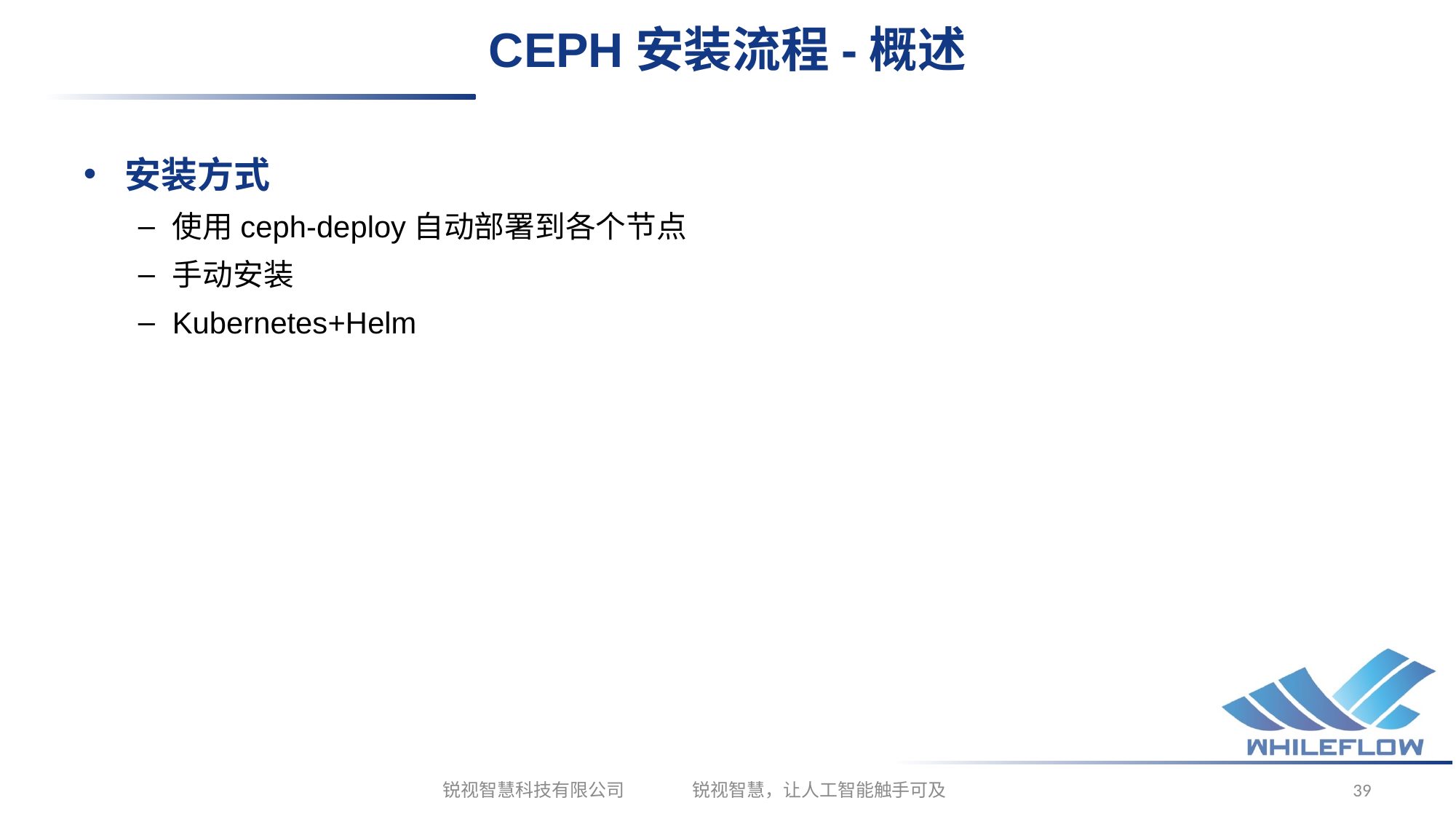

# CEPH安装流程-概述
安装方式
使用ceph-deploy自动部署到各个节点
手动安装
Kubernetes+Helm
锐视智慧科技有限公司            锐视智慧，让人工智能触手可及
39